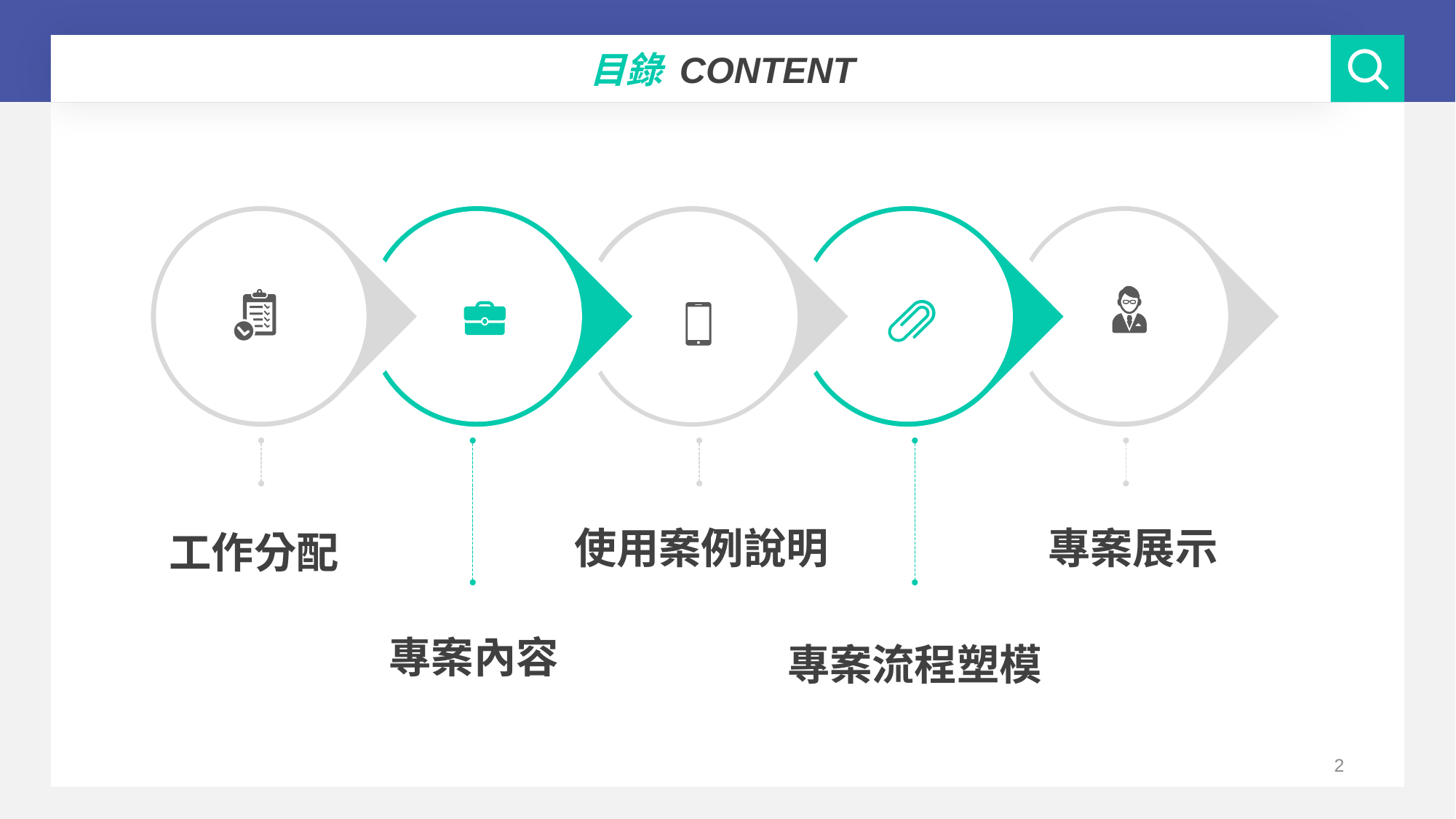

目錄 CONTENT

使用案例說明
專案展示
工作分配
專案內容
專案流程塑模
2